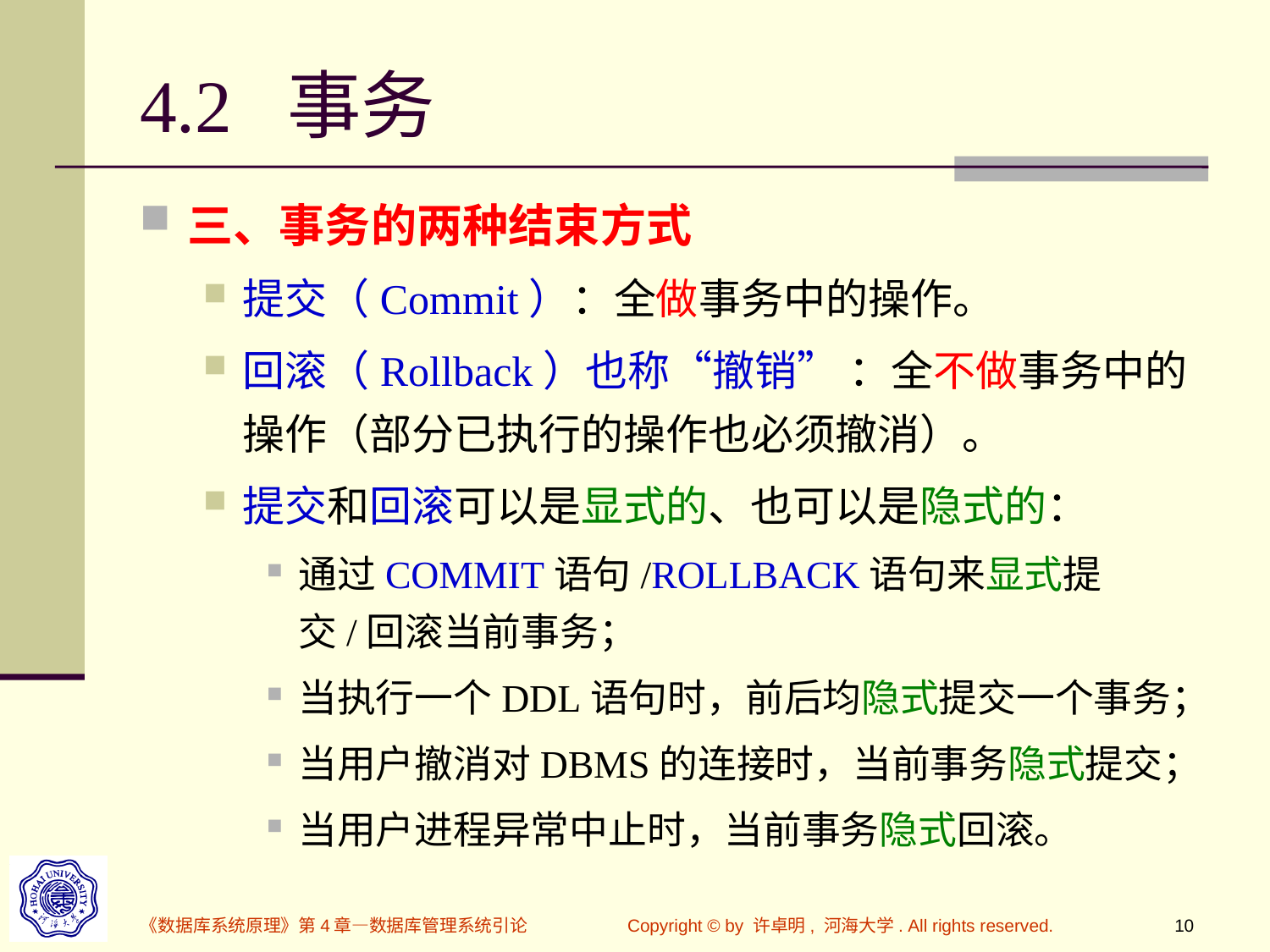

# 4.2  事务
三、事务的两种结束方式
提交（Commit）：全做事务中的操作。
回滚（Rollback）也称“撤销” ：全不做事务中的操作（部分已执行的操作也必须撤消）。
提交和回滚可以是显式的、也可以是隐式的：
通过COMMIT语句/ROLLBACK语句来显式提交/回滚当前事务；
当执行一个DDL语句时，前后均隐式提交一个事务；
当用户撤消对DBMS的连接时，当前事务隐式提交；
当用户进程异常中止时，当前事务隐式回滚。
《数据库系统原理》第4章—数据库管理系统引论
Copyright © by 许卓明, 河海大学. All rights reserved.
10